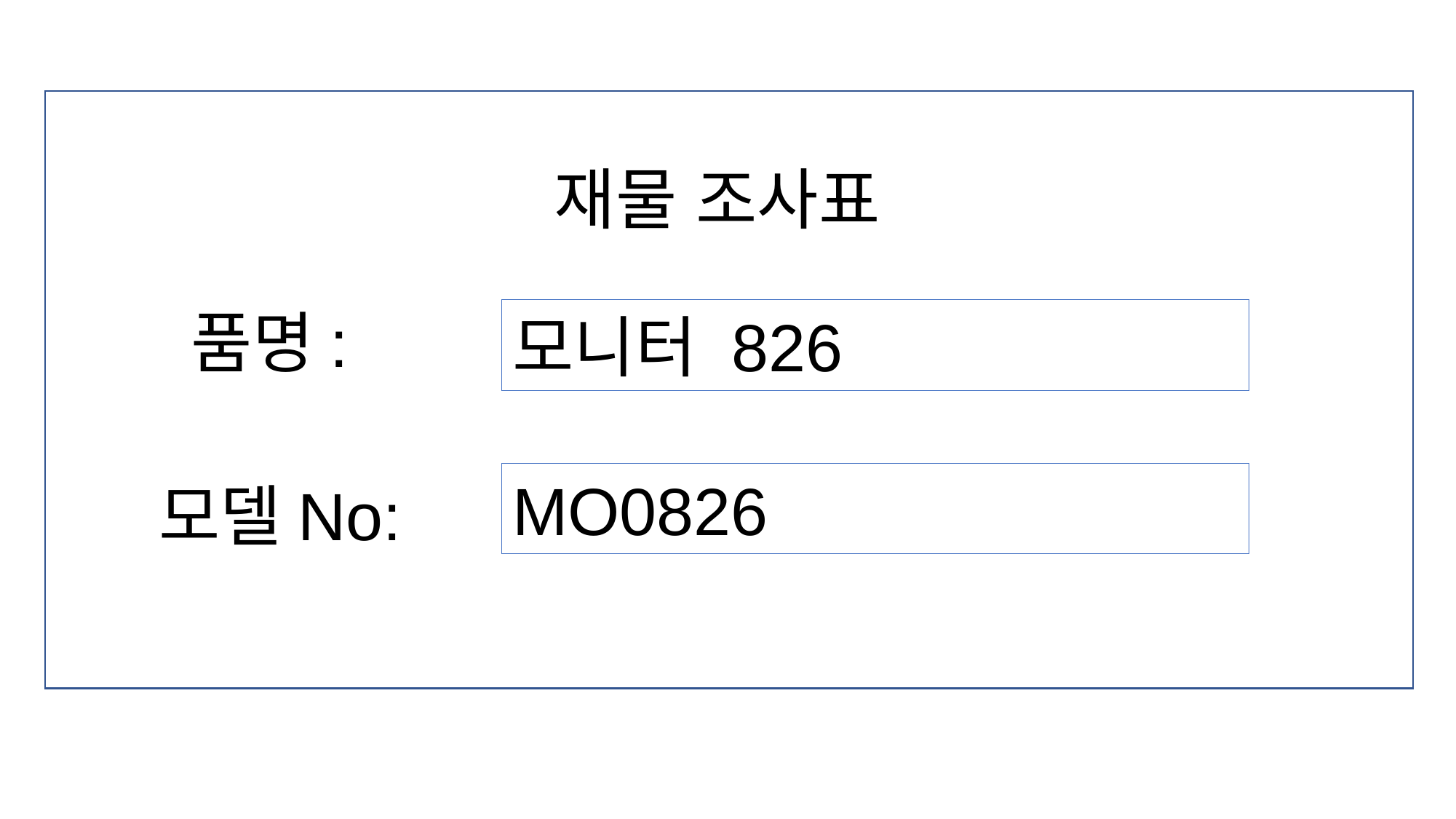

재물 조사표
품명:
모니터 826
MO0826
모델No: